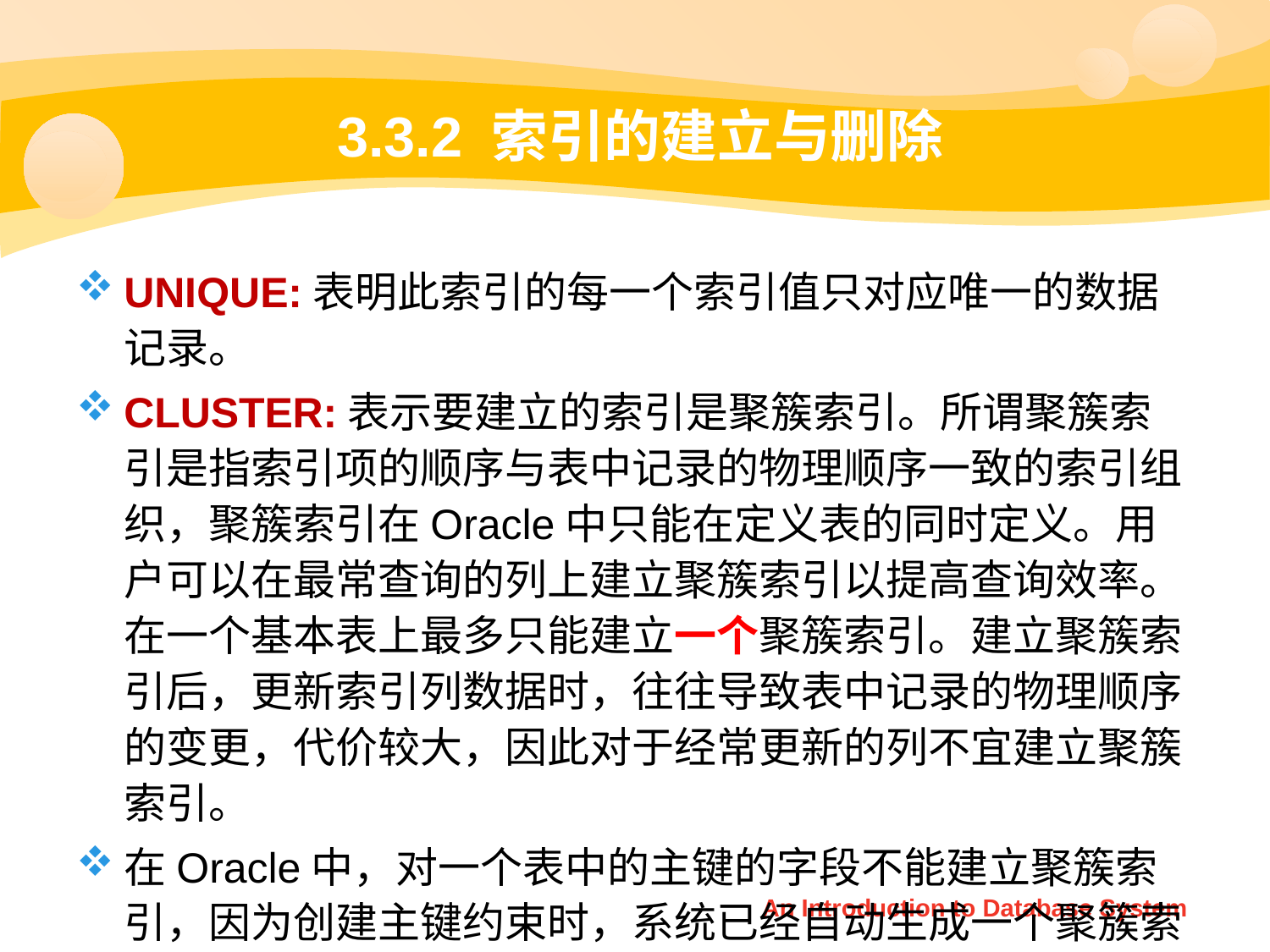

# 3.3.2 索引的建立与删除
UNIQUE:表明此索引的每一个索引值只对应唯一的数据记录。
CLUSTER:表示要建立的索引是聚簇索引。所谓聚簇索引是指索引项的顺序与表中记录的物理顺序一致的索引组织，聚簇索引在Oracle中只能在定义表的同时定义。用户可以在最常查询的列上建立聚簇索引以提高查询效率。在一个基本表上最多只能建立一个聚簇索引。建立聚簇索引后，更新索引列数据时，往往导致表中记录的物理顺序的变更，代价较大，因此对于经常更新的列不宜建立聚簇索引。
在Oracle中，对一个表中的主键的字段不能建立聚簇索引，因为创建主键约束时，系统已经自动生成一个聚簇索引。（现在都是unique了）
An Introduction to Database System